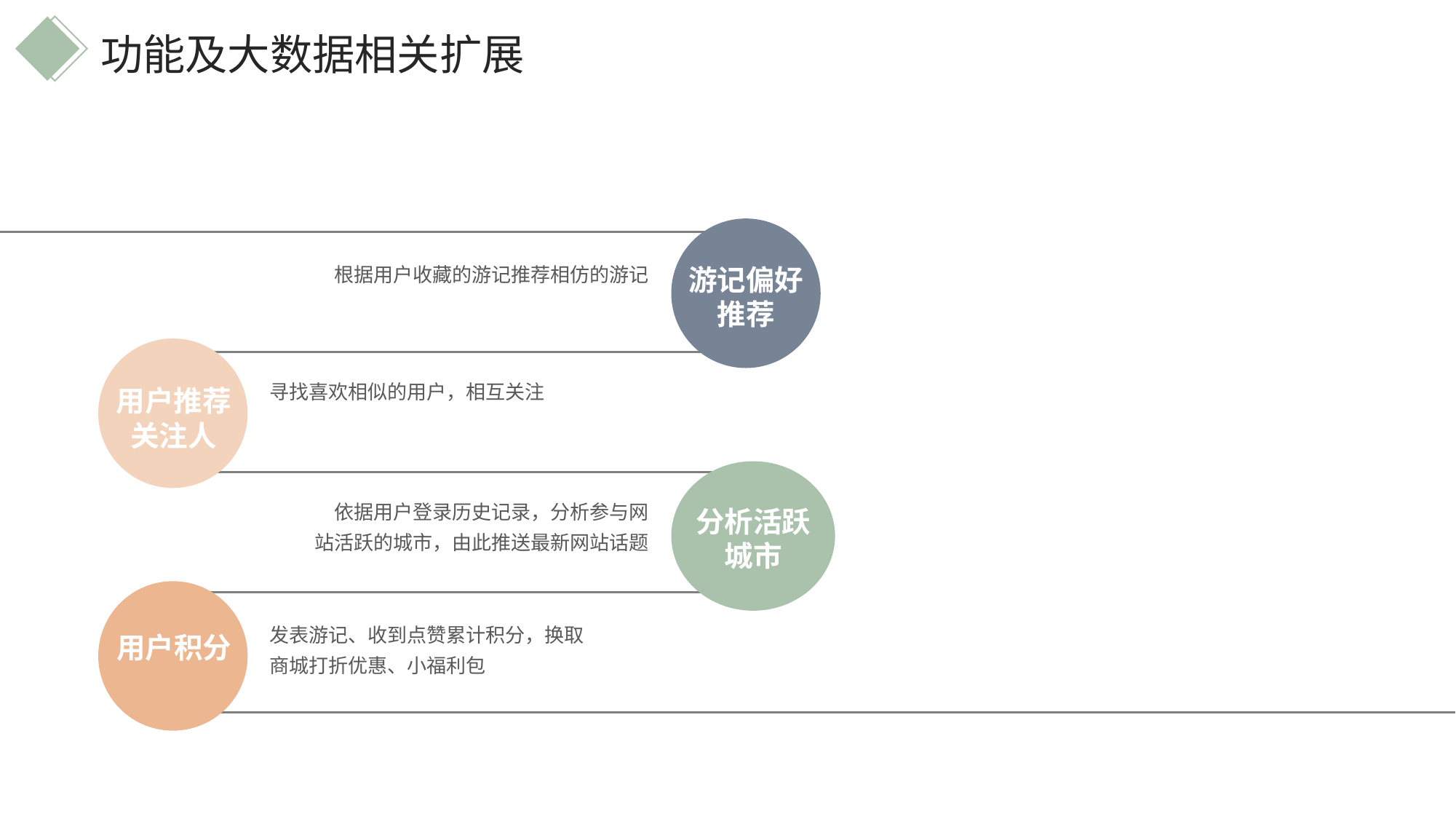

功能及大数据相关扩展

游记偏好推荐
根据用户收藏的游记推荐相仿的游记

用户推荐关注人
寻找喜欢相似的用户，相互关注

分析活跃城市
          依据用户登录历史记录，分析参与网站活跃的城市，由此推送最新网站话题

用户积分
发表游记、收到点赞累计积分，换取商城打折优惠、小福利包